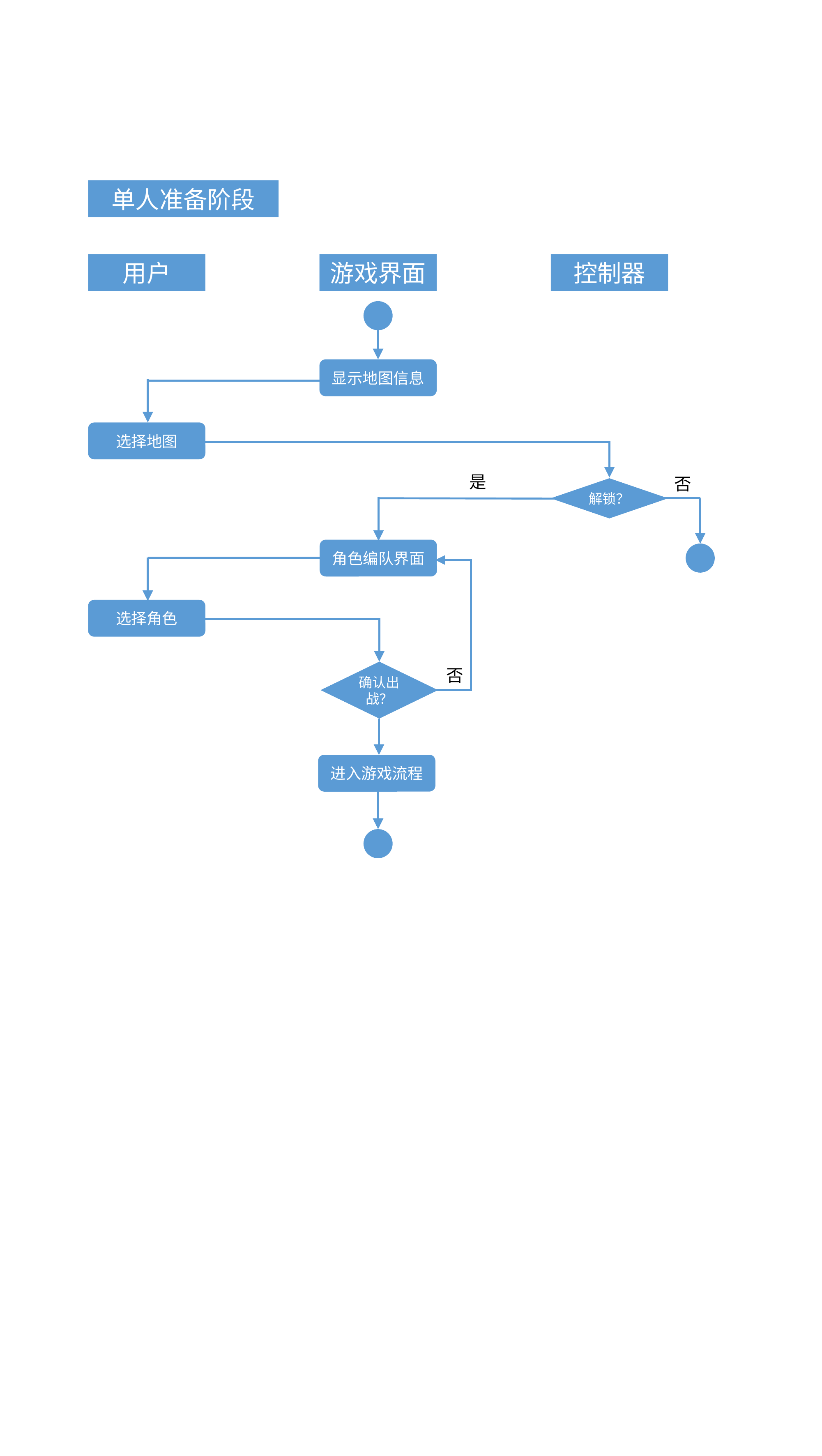

单人准备阶段
用户
游戏界面
控制器

显示地图信息
选择地图
是
否
解锁？
角色编队界面

选择角色
确认出战？
否
进入游戏流程